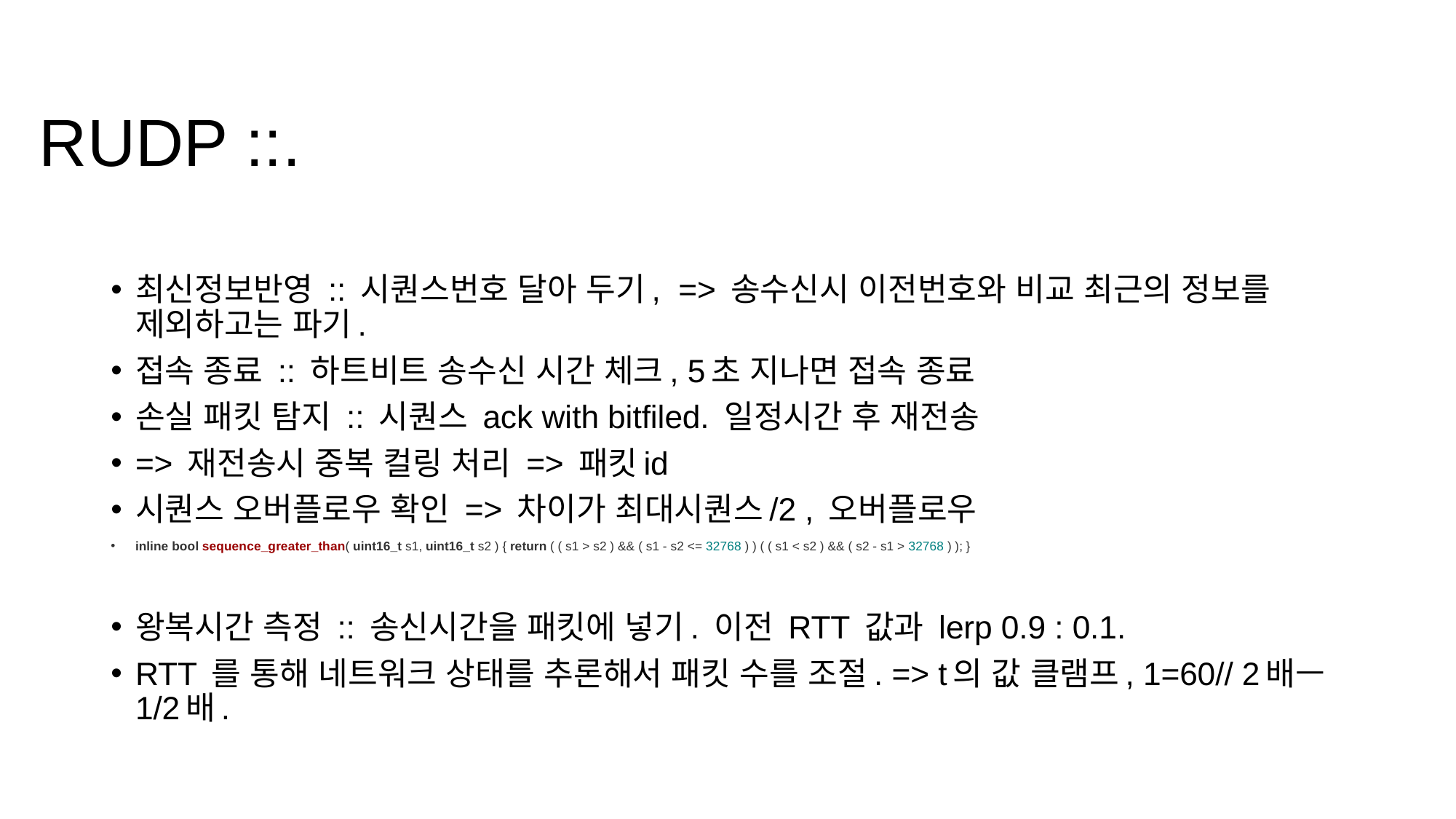

# RUDP ::.

최신정보반영 :: 시퀀스번호 달아 두기,  => 송수신시 이전번호와 비교 최근의 정보를 제외하고는 파기.
접속 종료 :: 하트비트 송수신 시간 체크, 5초 지나면 접속 종료
손실 패킷 탐지 :: 시퀀스 ack with bitfiled. 일정시간 후 재전송
=> 재전송시 중복 컬링 처리 => 패킷id
시퀀스 오버플로우 확인 => 차이가 최대시퀀스/2 , 오버플로우
inline bool sequence_greater_than( uint16_t s1, uint16_t s2 ) { return ( ( s1 > s2 ) && ( s1 - s2 <= 32768 ) ) ( ( s1 < s2 ) && ( s2 - s1 > 32768 ) ); }

왕복시간 측정 :: 송신시간을 패킷에 넣기. 이전 RTT 값과 lerp 0.9 : 0.1.
RTT 를 통해 네트워크 상태를 추론해서 패킷 수를 조절. => t의 값 클램프, 1=60// 2배ㅡ1/2배.